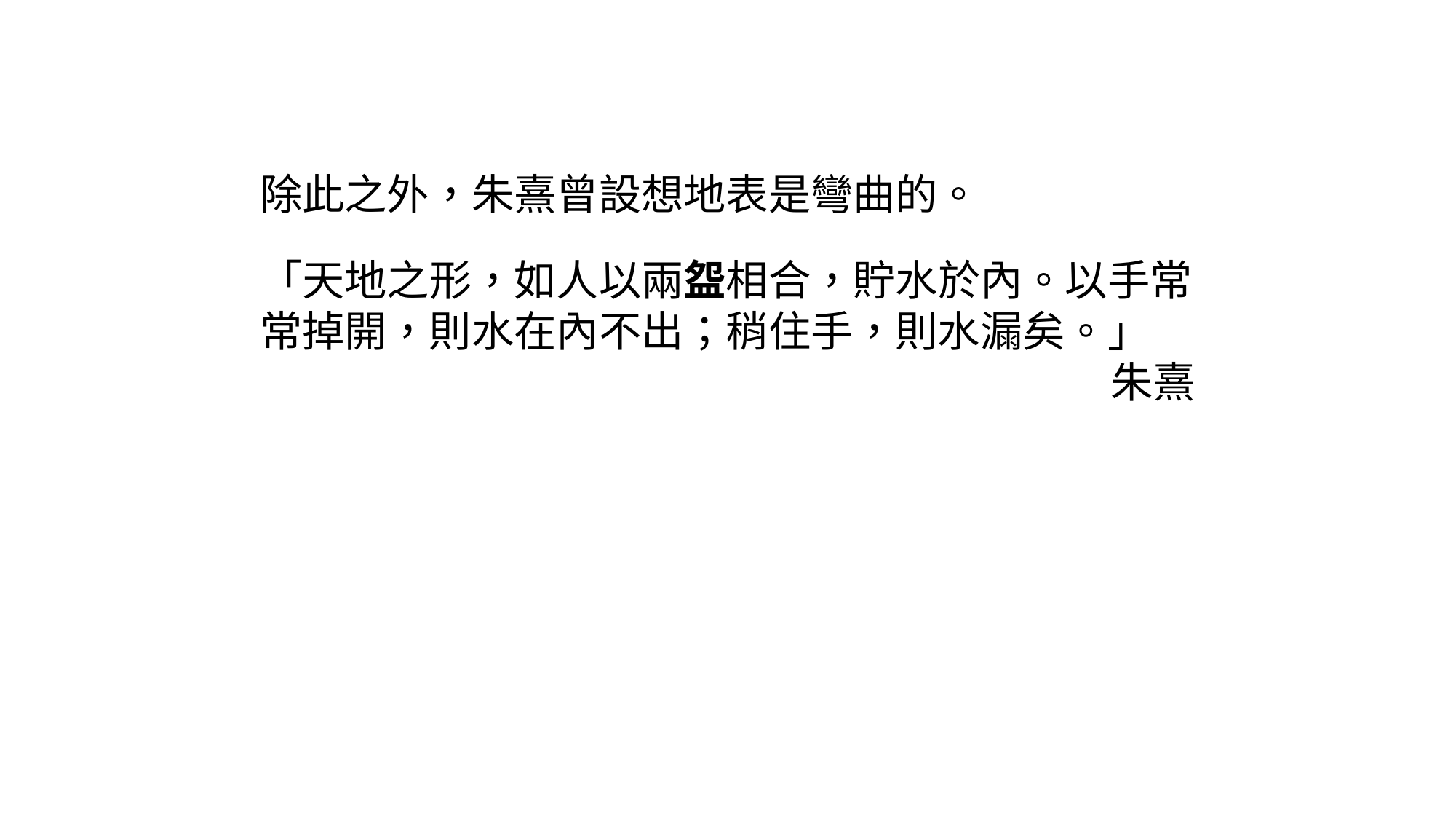

除此之外，朱熹曾設想地表是彎曲的。
「天地之形，如人以兩盌相合，貯水於內。以手常常掉開，則水在內不出；稍住手，則水漏矣。」
朱熹